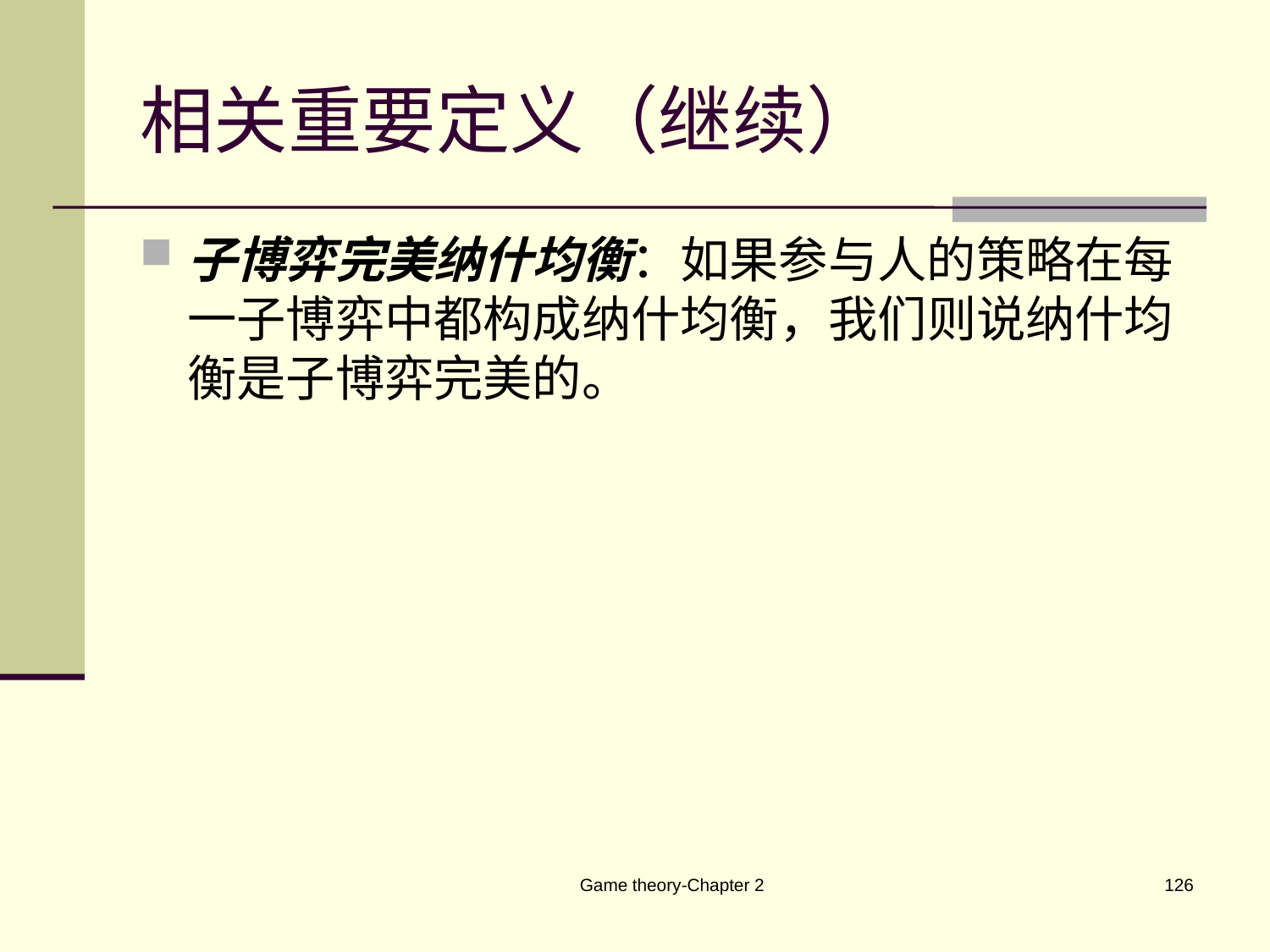

# 相关重要定义（继续）
子博弈完美纳什均衡：如果参与人的策略在每一子博弈中都构成纳什均衡，我们则说纳什均衡是子博弈完美的。
Game theory-Chapter 2
126